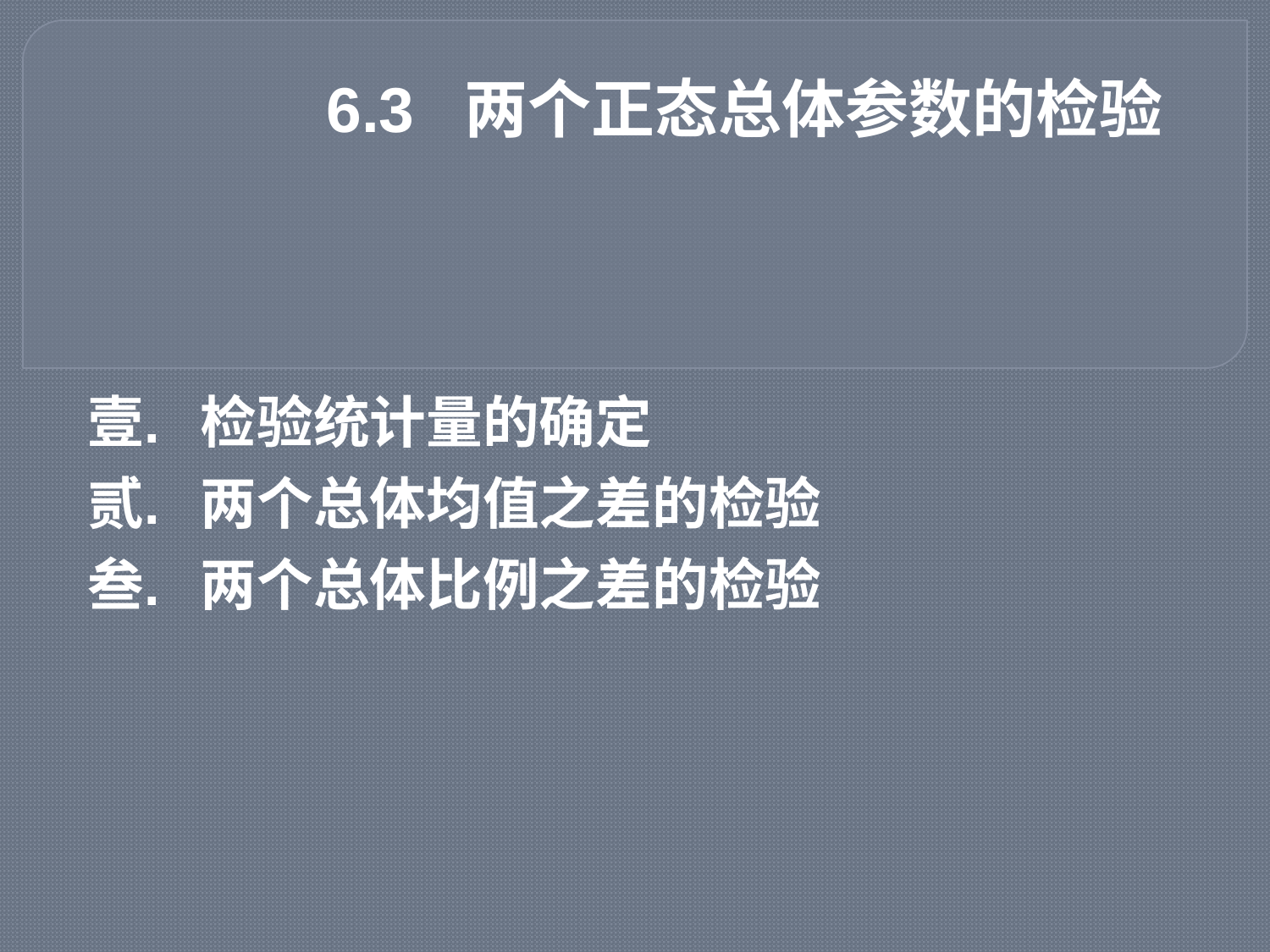

6.3  两个正态总体参数的检验
检验统计量的确定
两个总体均值之差的检验
两个总体比例之差的检验